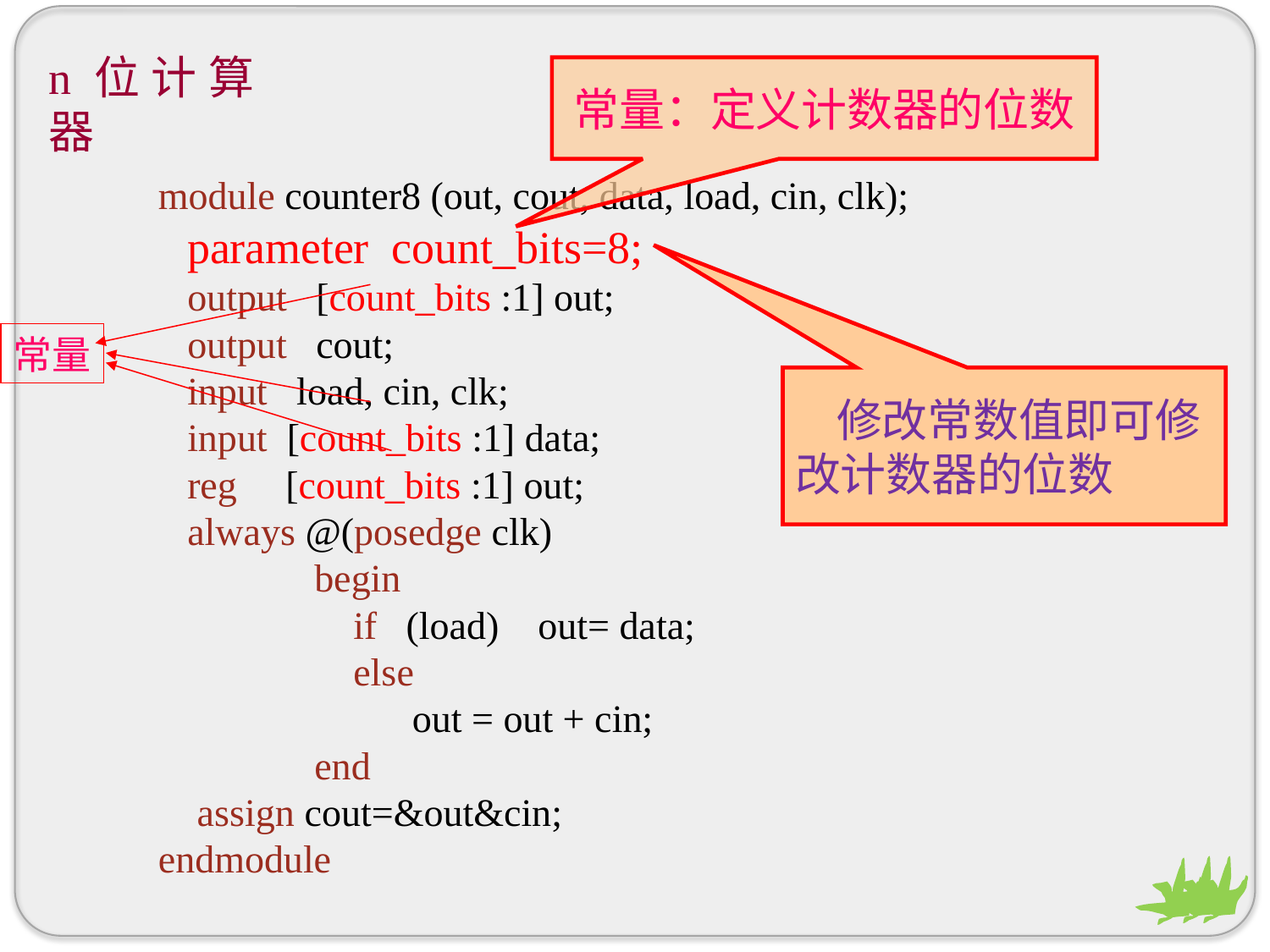

n位计算器
常量：定义计数器的位数
module counter8 (out, cout, data, load, cin, clk);
   parameter  count_bits=8;
   output   [count_bits :1] out;
   output   cout;
   input   load, cin, clk;
   input  [count_bits :1] data;
   reg     [count_bits :1] out;
   always @(posedge clk)
	   begin
	       if   (load)    out= data;
	       else
		out = out + cin;
	   end
    assign cout=&out&cin;
endmodule

常量

   修改常数值即可修改计数器的位数
24